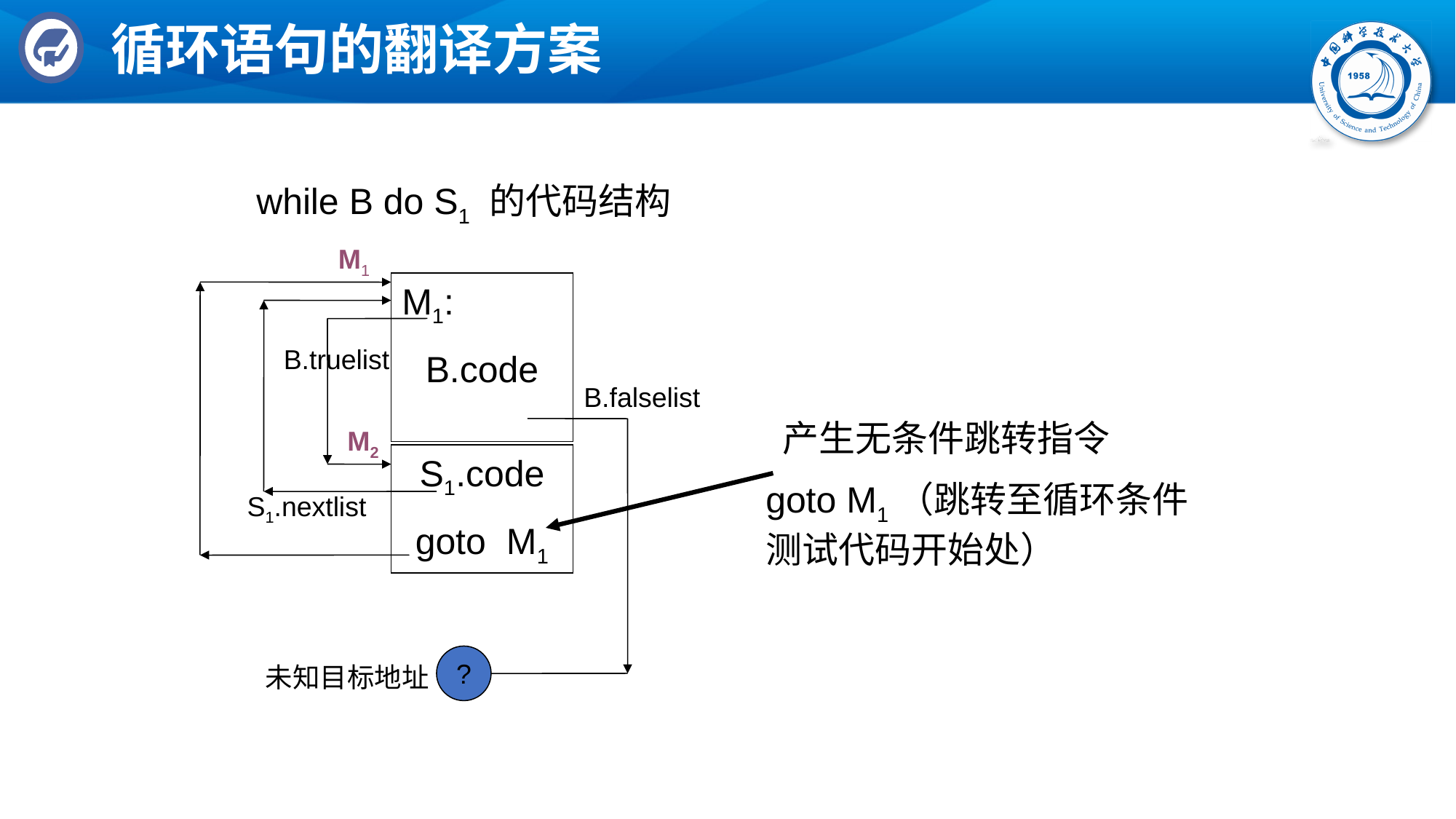

# 循环语句的翻译方案
while B do S1 的代码结构
M1
M1:
B.code

B.truelist
B.falselist
 产生无条件跳转指令
goto M1（跳转至循环条件测试代码开始处）

M2
S1.code
goto  M1

S1.nextlist

?
未知目标地址